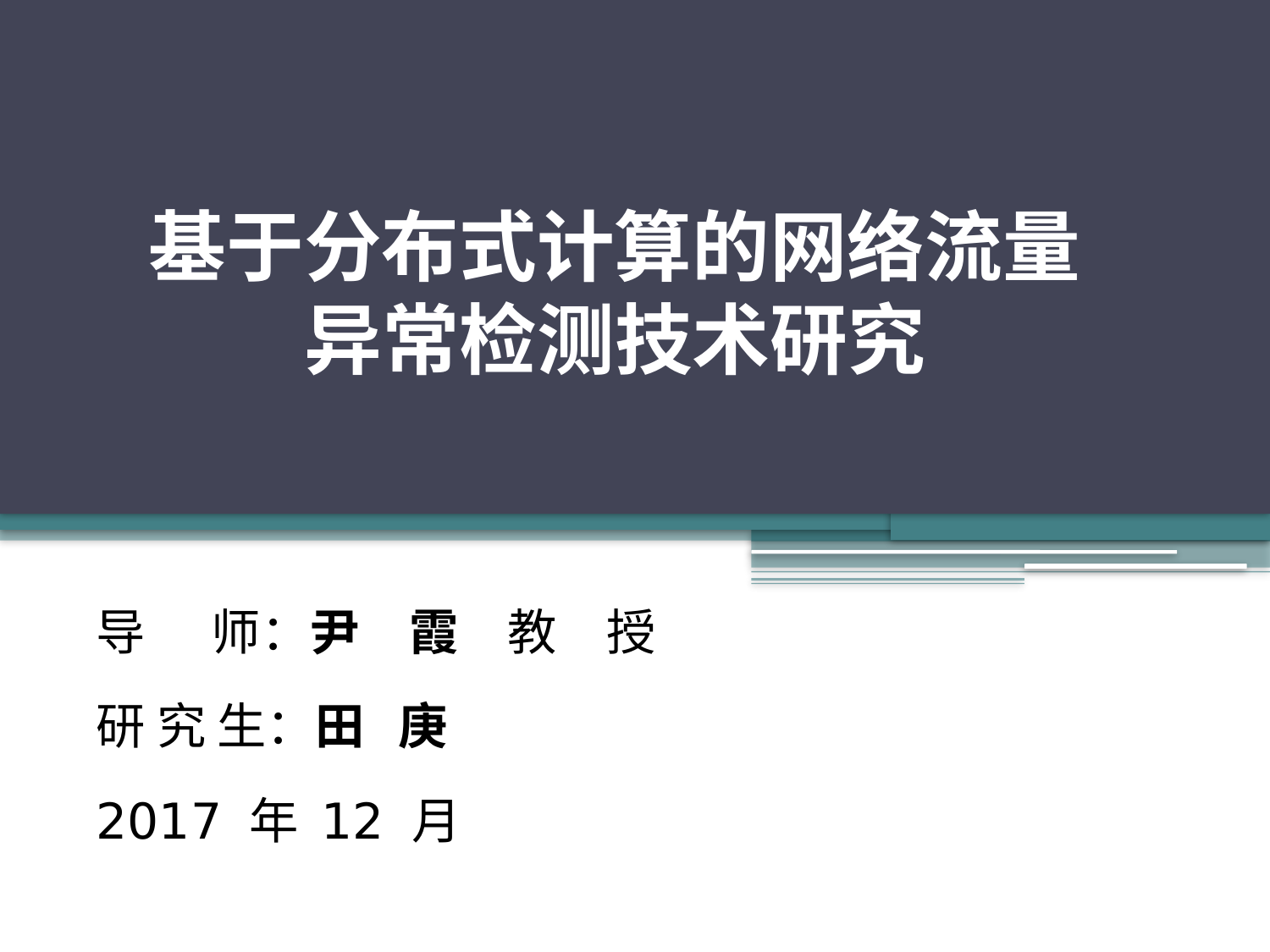

# 基于分布式计算的网络流量 异常检测技术研究
导      师：尹一霞一教一授

研 究 生：田   庚一一一一

2017 年 12 月